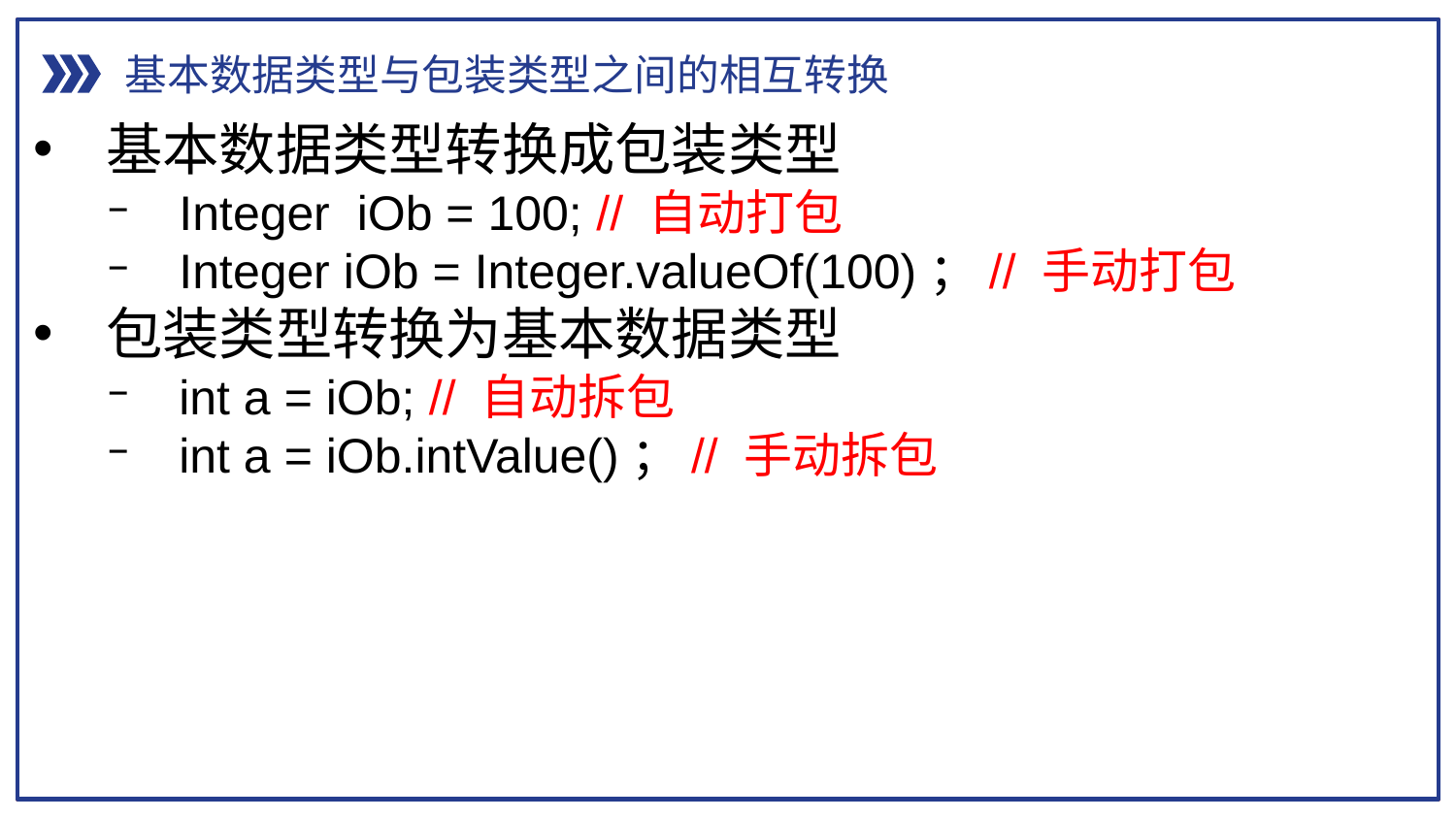

基本数据类型与包装类型之间的相互转换

基本数据类型转换成包装类型
Integer  iOb = 100; // 自动打包
Integer iOb = Integer.valueOf(100)；// 手动打包
包装类型转换为基本数据类型
int a = iOb; // 自动拆包
int a = iOb.intValue()；// 手动拆包